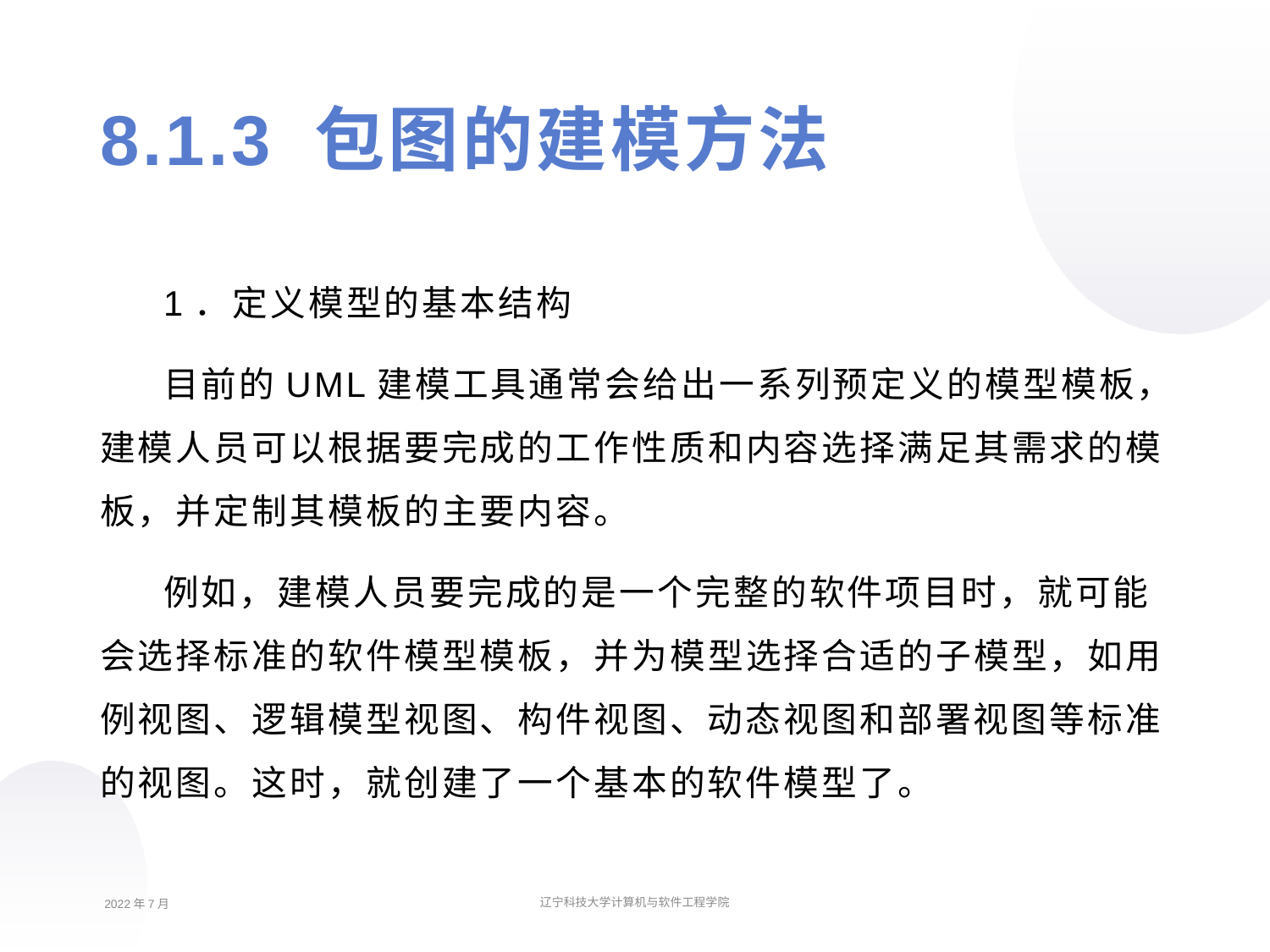

8.1.3 包图的建模方法
1．定义模型的基本结构
目前的UML建模工具通常会给出一系列预定义的模型模板，建模人员可以根据要完成的工作性质和内容选择满足其需求的模板，并定制其模板的主要内容。
例如，建模人员要完成的是一个完整的软件项目时，就可能会选择标准的软件模型模板，并为模型选择合适的子模型，如用例视图、逻辑模型视图、构件视图、动态视图和部署视图等标准的视图。这时，就创建了一个基本的软件模型了。

2022年7月
辽宁科技大学计算机与软件工程学院
25